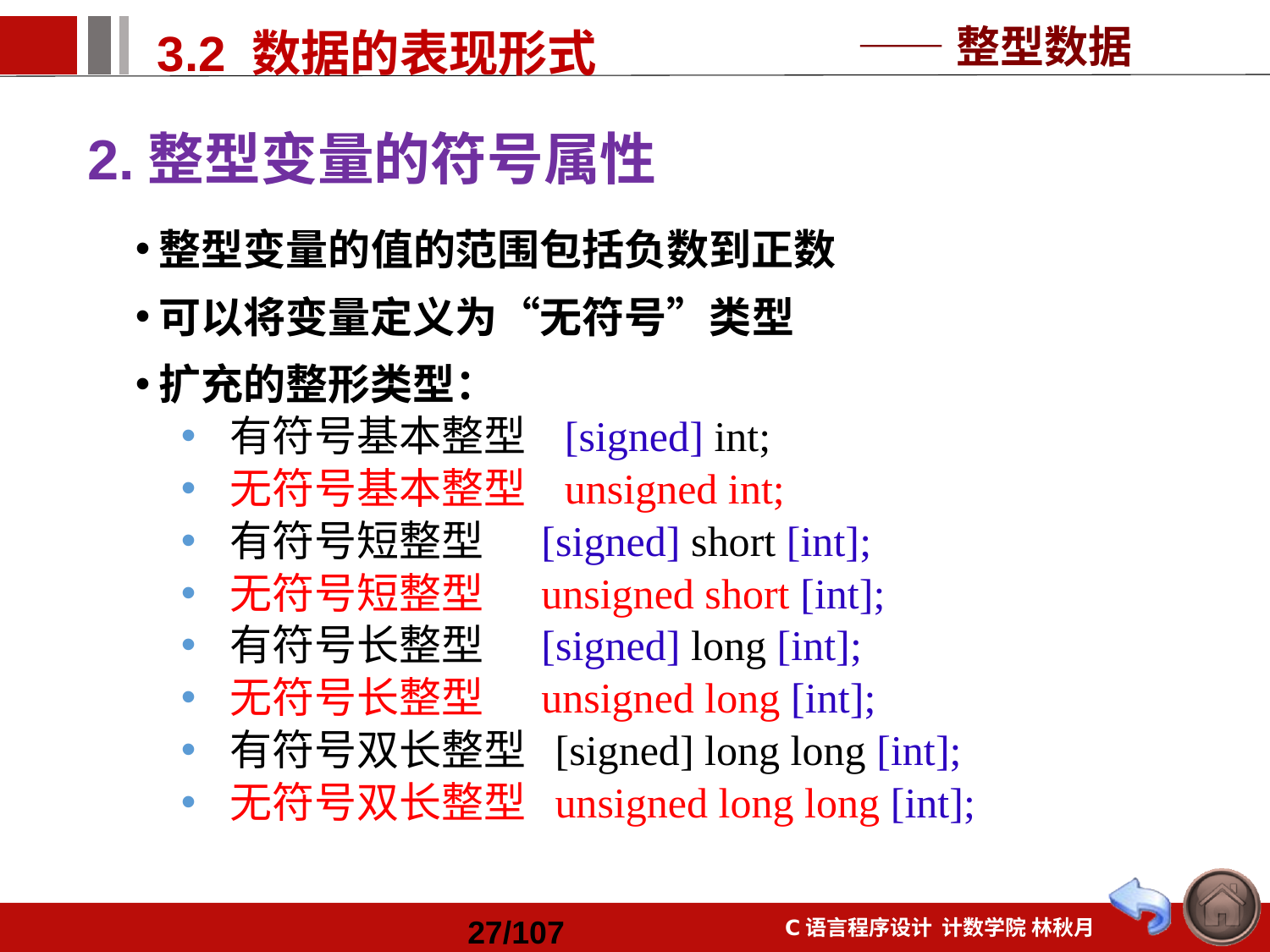

——整型数据
2.整型变量的符号属性
整型变量的值的范围包括负数到正数
可以将变量定义为“无符号”类型
扩充的整形类型：
有符号基本整型   [signed] int;
无符号基本整型   unsigned int;
有符号短整型     [signed] short [int];
无符号短整型     unsigned short [int];
有符号长整型     [signed] long [int];
无符号长整型     unsigned long [int];
有符号双长整型  [signed] long long [int];
无符号双长整型  unsigned long long [int];